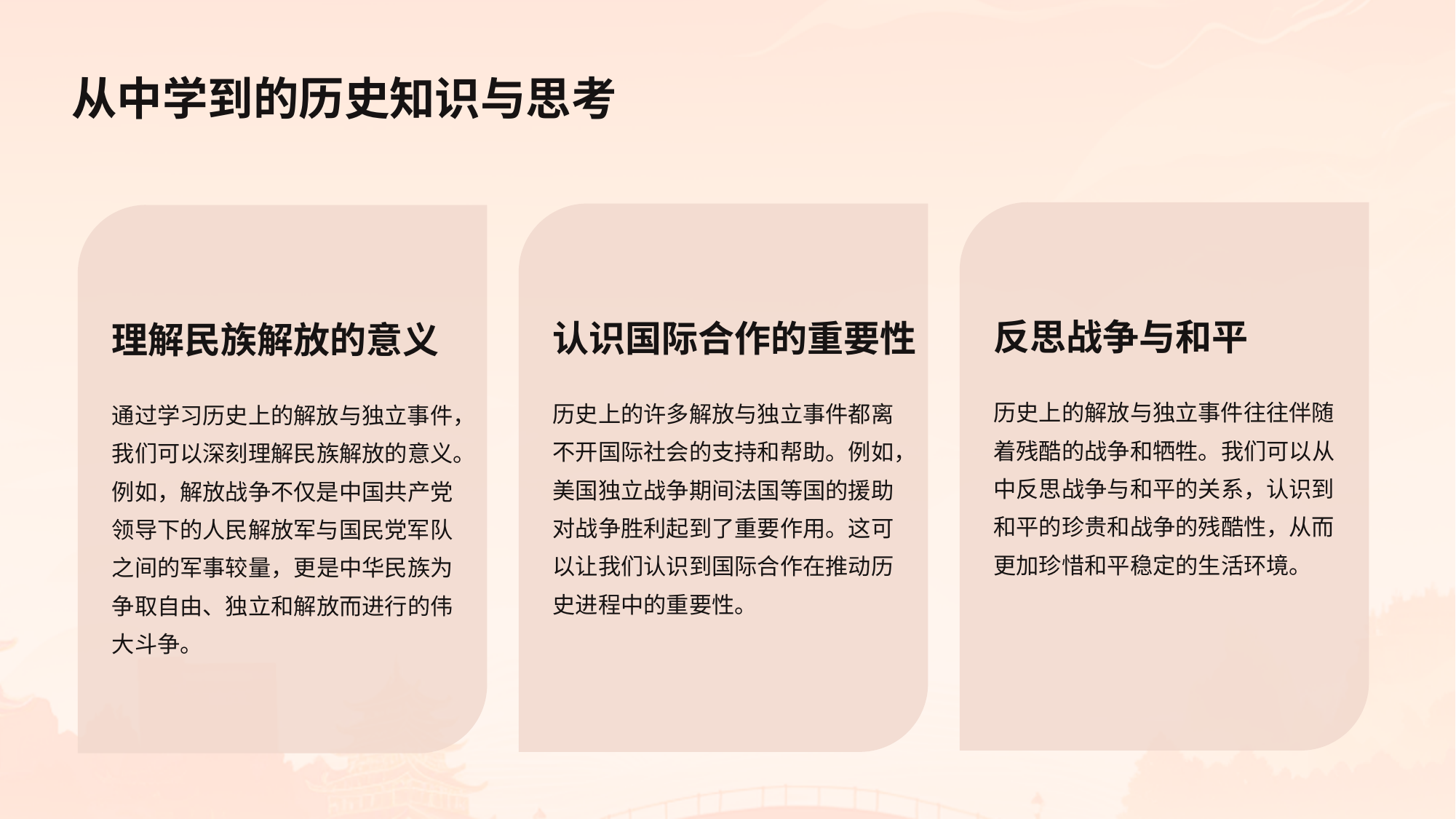

从中学到的历史知识与思考

反思战争与和平
认识国际合作的重要性
理解民族解放的意义
历史上的解放与独立事件往往伴随着残酷的战争和牺牲。我们可以从中反思战争与和平的关系，认识到和平的珍贵和战争的残酷性，从而更加珍惜和平稳定的生活环境。
历史上的许多解放与独立事件都离不开国际社会的支持和帮助。例如，美国独立战争期间法国等国的援助对战争胜利起到了重要作用。这可以让我们认识到国际合作在推动历史进程中的重要性。
通过学习历史上的解放与独立事件，我们可以深刻理解民族解放的意义。例如，解放战争不仅是中国共产党领导下的人民解放军与国民党军队之间的军事较量，更是中华民族为争取自由、独立和解放而进行的伟大斗争。